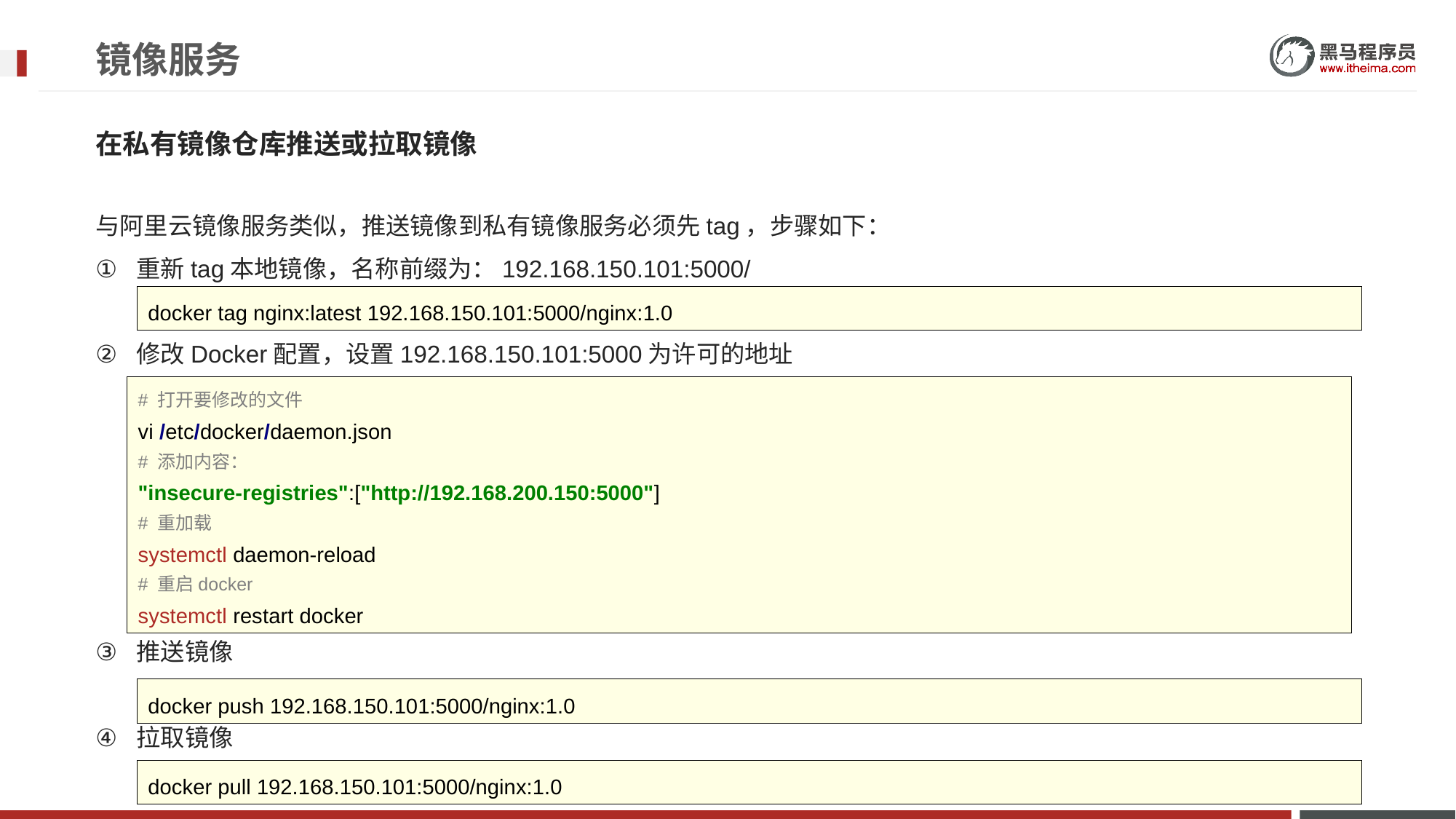

# 镜像服务
在私有镜像仓库推送或拉取镜像
与阿里云镜像服务类似，推送镜像到私有镜像服务必须先tag，步骤如下：
重新tag本地镜像，名称前缀为：192.168.150.101:5000/

修改Docker配置，设置192.168.150.101:5000为许可的地址

推送镜像

拉取镜像
docker tag nginx:latest 192.168.150.101:5000/nginx:1.0
# 打开要修改的文件 vi /etc/docker/daemon.json # 添加内容： "insecure-registries":["http://192.168.200.150:5000"]
# 重加载
systemctl daemon-reload
# 重启docker
systemctl restart docker
docker push 192.168.150.101:5000/nginx:1.0
docker pull 192.168.150.101:5000/nginx:1.0